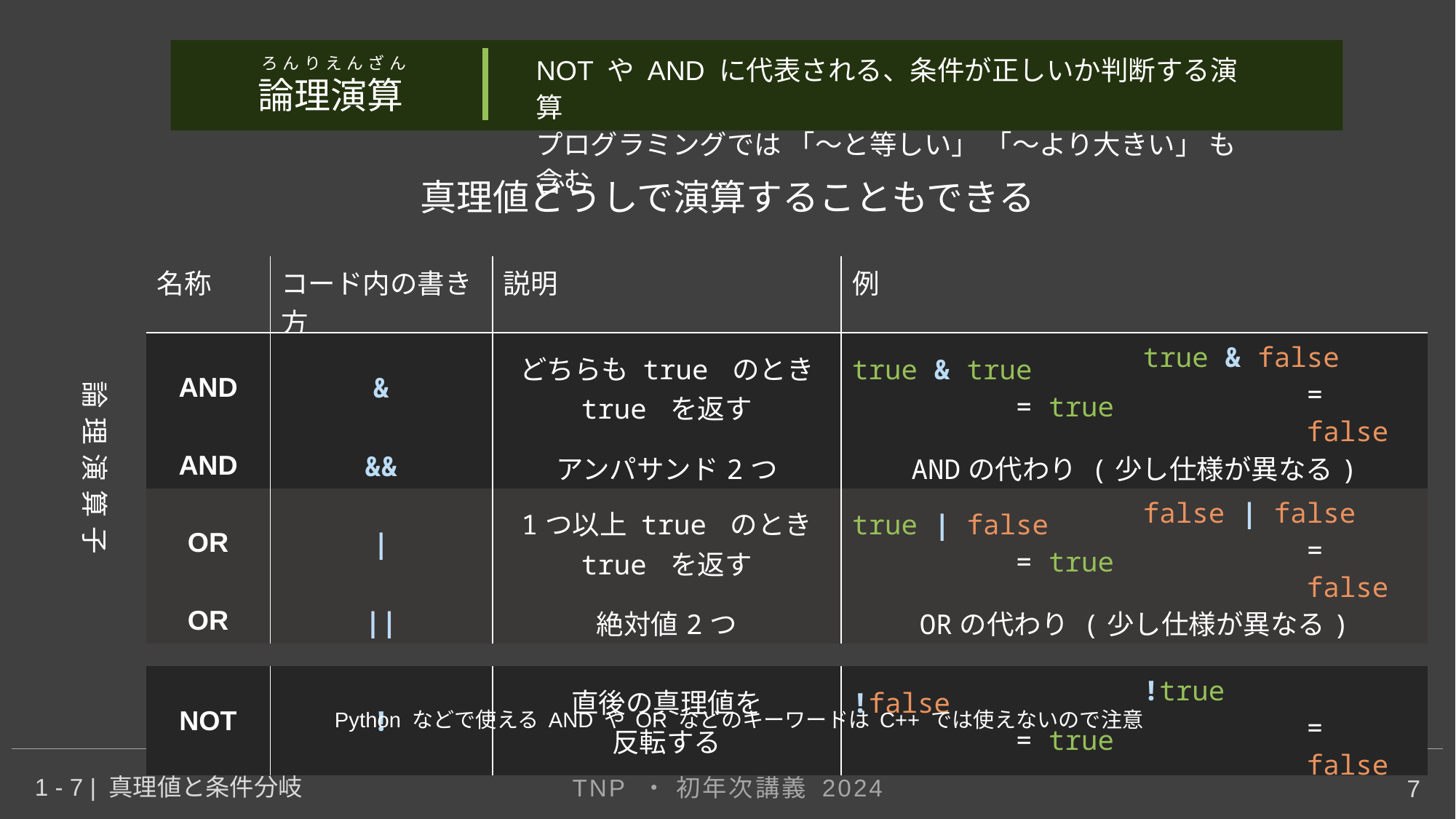

bool
真理値
2種類の値  true  か  false  しかとらない型
しん-り-ち
false
true

NOT や AND に代表される、条件が正しいか判断する演算
プログラミングでは 「～と等しい」 「～より大きい」 も含む
ろんりえんざん
論理演算
真理値どうしで演算することもできる
| 名称 | コード内の書き方 | 説明 | 例 |  |
| --- | --- | --- | --- | --- |
| AND | & | どちらも true のとき true を返す | true & true = true | true & false = false |
| AND | && | アンパサンド2つ | ANDの代わり (少し仕様が異なる) |  |
| OR | | | 1つ以上 true のとき true を返す | true | false = true | false | false = false |
| OR | || | 絶対値2つ | ORの代わり (少し仕様が異なる) |  |
|  |  |  |  |  |
| NOT | ! | 直後の真理値を 反転する | !false = true | !true = false |
論理演算子
Python などで使える AND や OR などのキーワードは C++ では使えないので注意
7
1 - 7 | 真理値と条件分岐